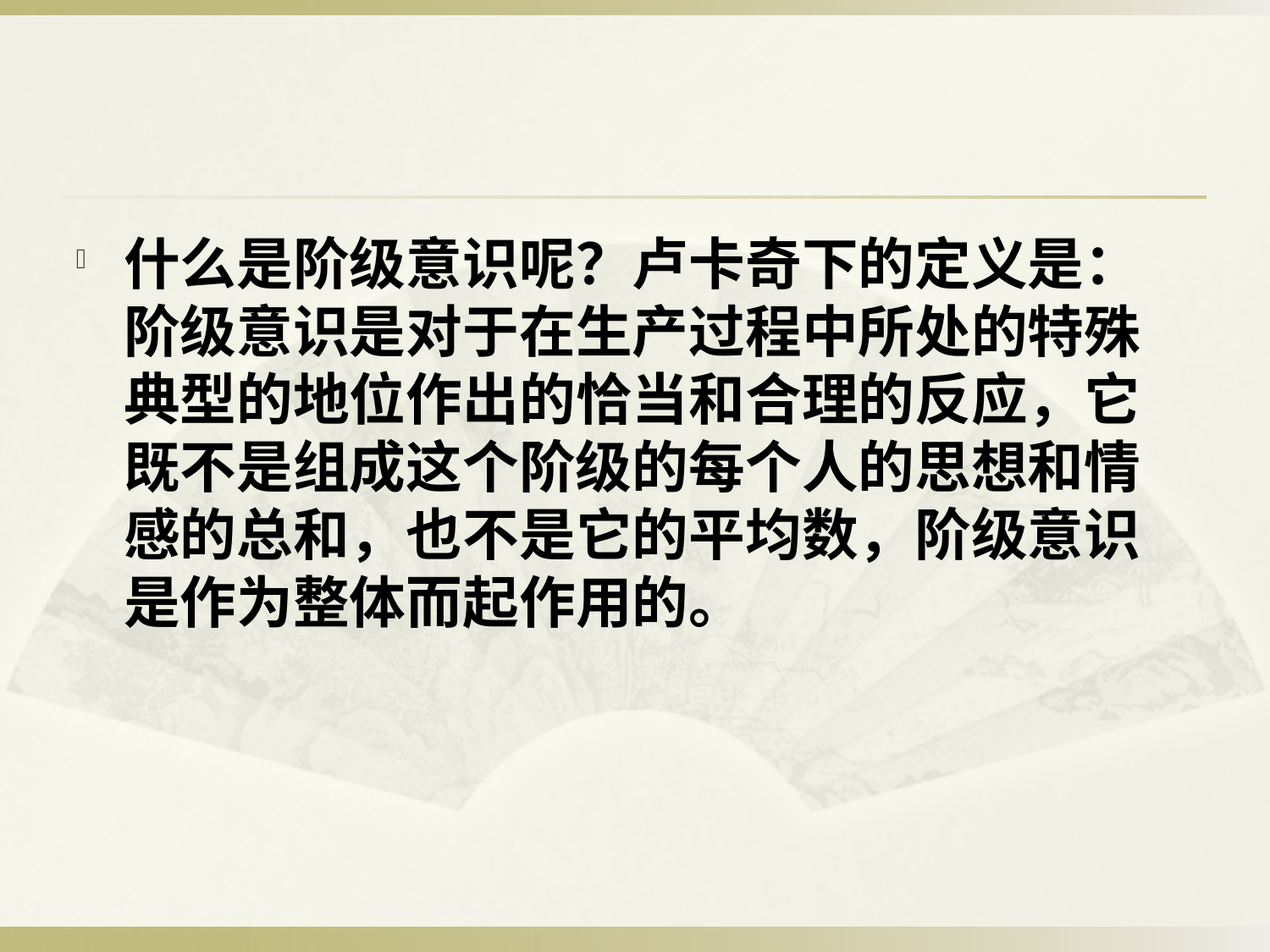

#
什么是阶级意识呢？卢卡奇下的定义是：阶级意识是对于在生产过程中所处的特殊典型的地位作出的恰当和合理的反应，它既不是组成这个阶级的每个人的思想和情感的总和，也不是它的平均数，阶级意识是作为整体而起作用的。